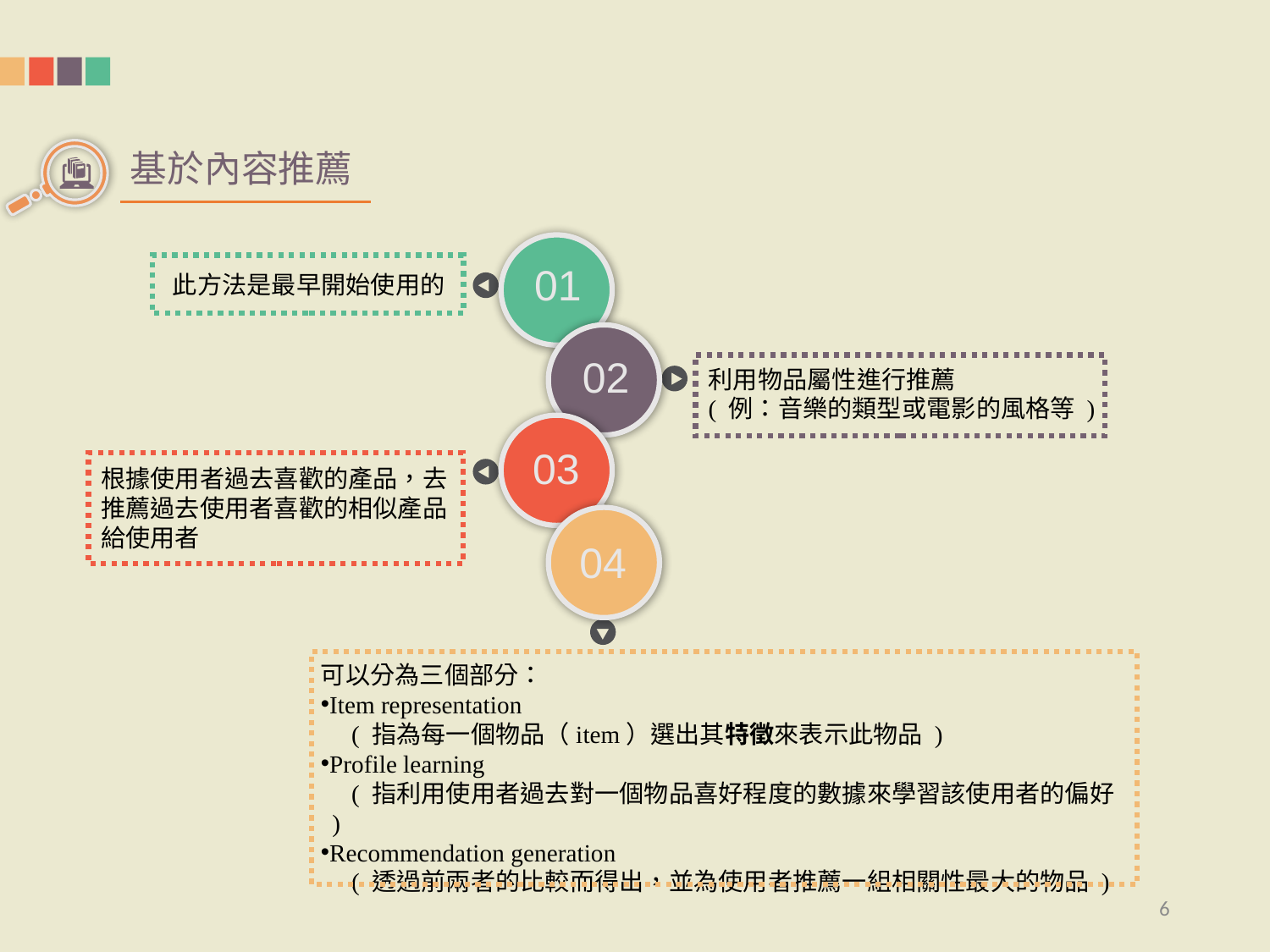

基於內容推薦

01

此方法是最早開始使用的

02

利用物品屬性進行推薦
( 例：音樂的類型或電影的風格等 )

03

根據使用者過去喜歡的產品，去推薦過去使用者喜歡的相似產品給使用者

04

可以分為三個部分：
Item representation
     ( 指為每一個物品（item）選出其特徵來表示此物品 )
Profile learning
     ( 指利用使用者過去對一個物品喜好程度的數據來學習該使用者的偏好 )
Recommendation generation
     ( 透過前兩者的比較而得出，並為使用者推薦一組相關性最大的物品 )
6